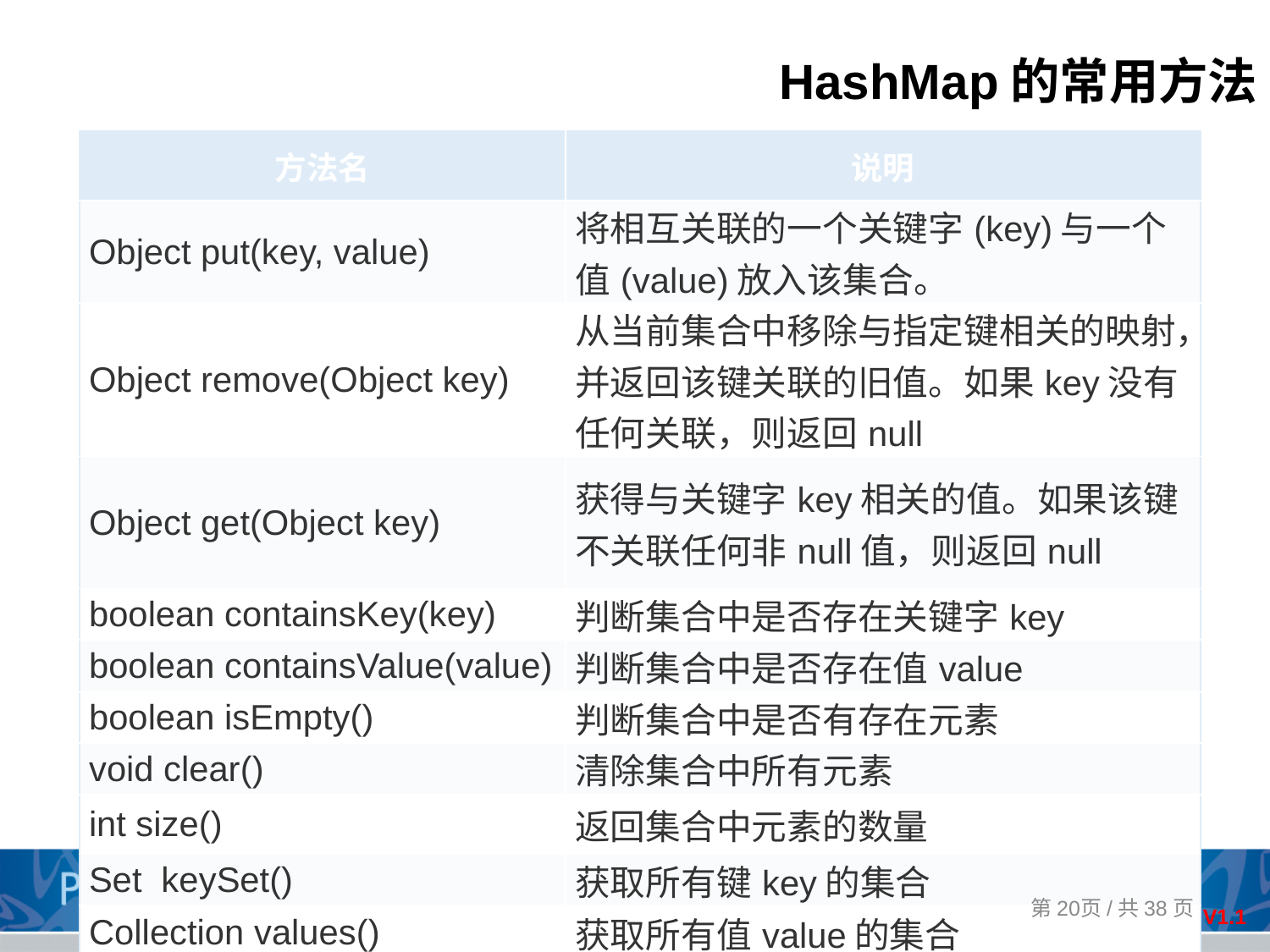

# HashMap的常用方法
| 方法名 | 说明 |
| --- | --- |
| Object put(key, value) | 将相互关联的一个关键字(key)与一个值(value)放入该集合。 |
| Object remove(Object key) | 从当前集合中移除与指定键相关的映射，并返回该键关联的旧值。如果key没有任何关联，则返回null |
| Object get(Object key) | 获得与关键字key相关的值。如果该键不关联任何非null值，则返回null |
| boolean containsKey(key) | 判断集合中是否存在关键字key |
| boolean containsValue(value) | 判断集合中是否存在值value |
| boolean isEmpty() | 判断集合中是否有存在元素 |
| void clear() | 清除集合中所有元素 |
| int size() | 返回集合中元素的数量 |
| Set keySet() | 获取所有键key的集合 |
| Collection values() | 获取所有值value的集合 |
第20页/共38页